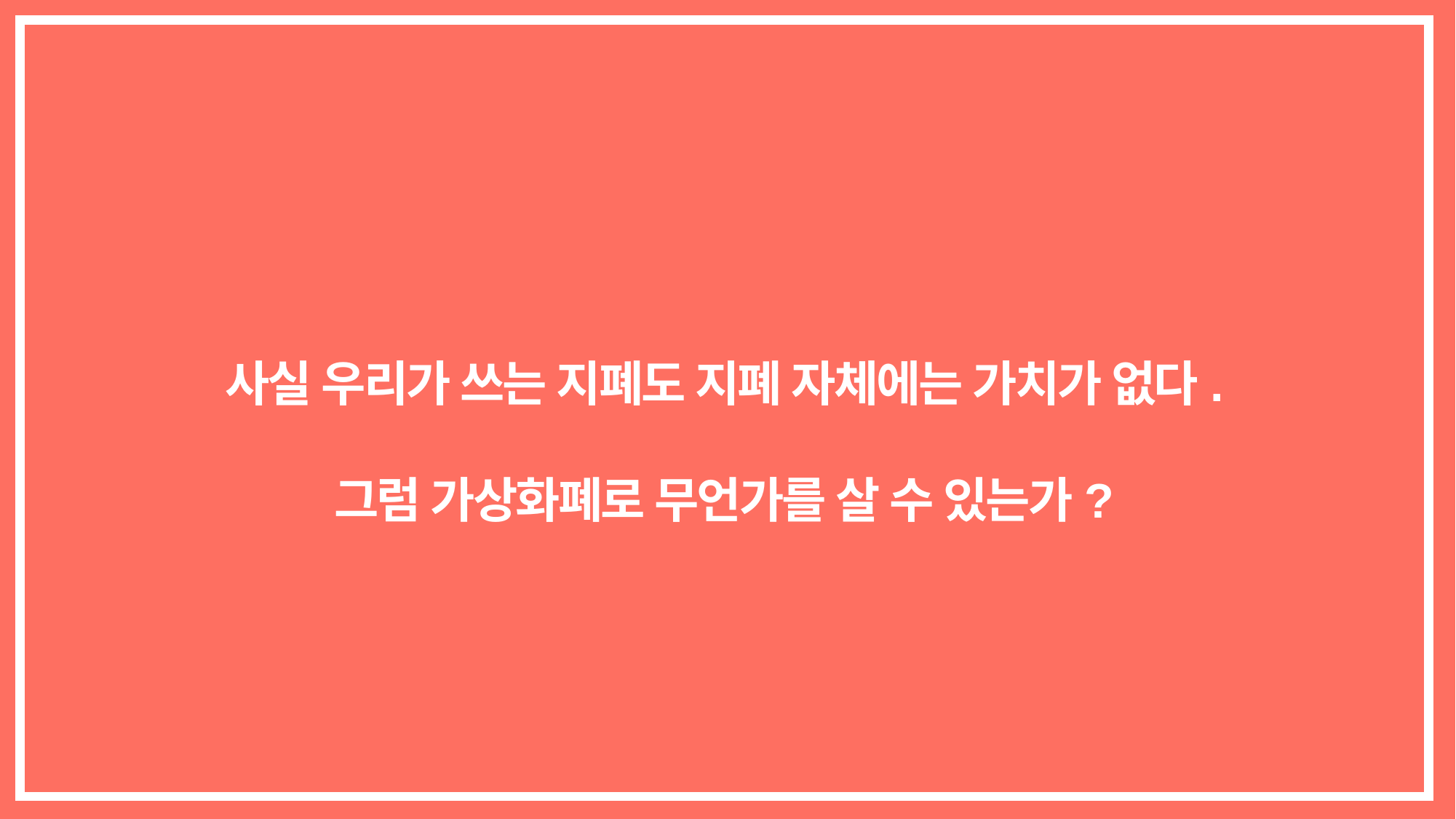

사실 우리가 쓰는 지폐도 지폐 자체에는 가치가 없다.

그럼 가상화폐로 무언가를 살 수 있는가?